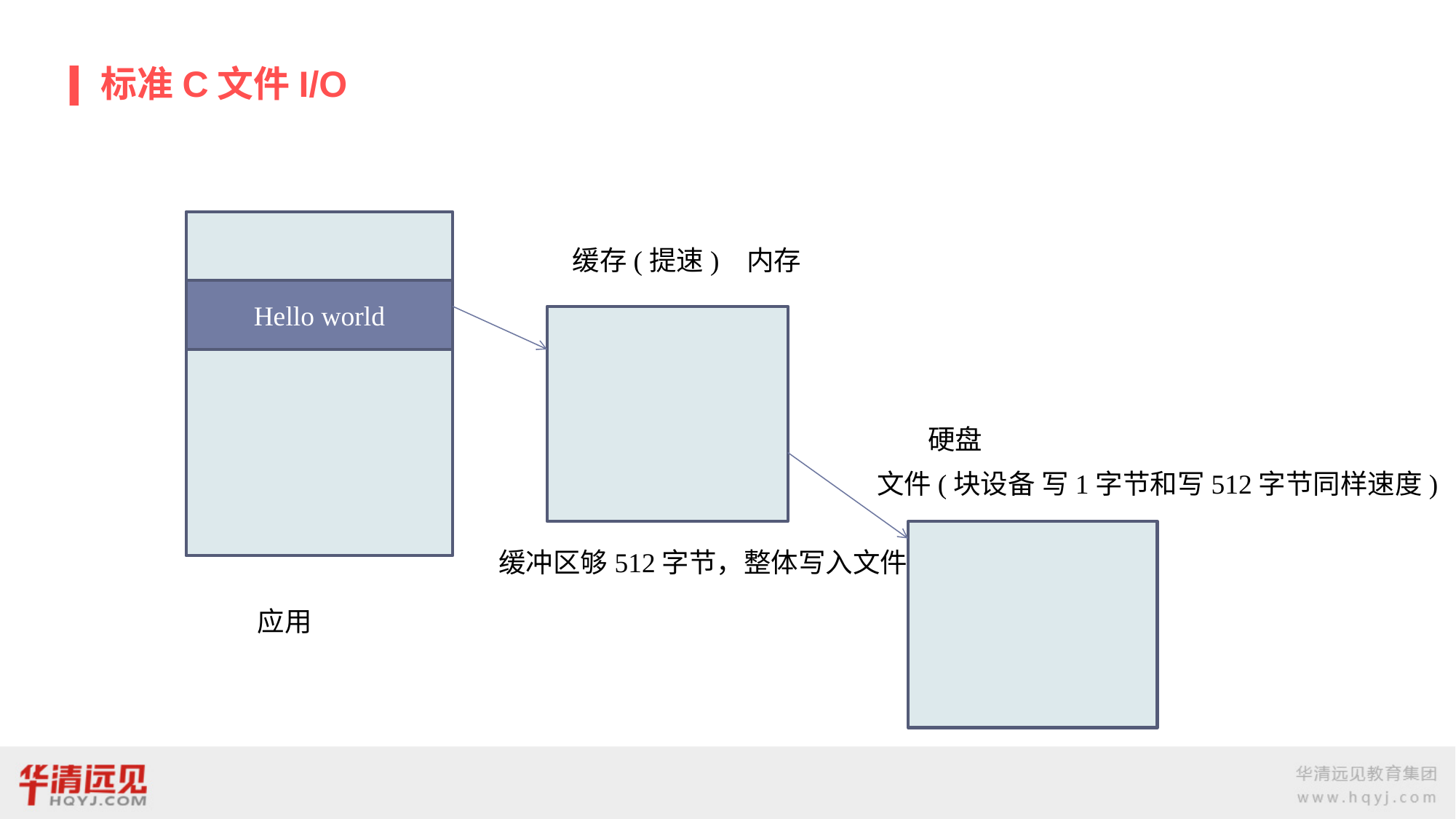

# 标准C文件I/O

缓存(提速)   内存
Hello world

硬盘
文件(块设备 写1字节和写512字节同样速度)

缓冲区够512字节，整体写入文件
应用